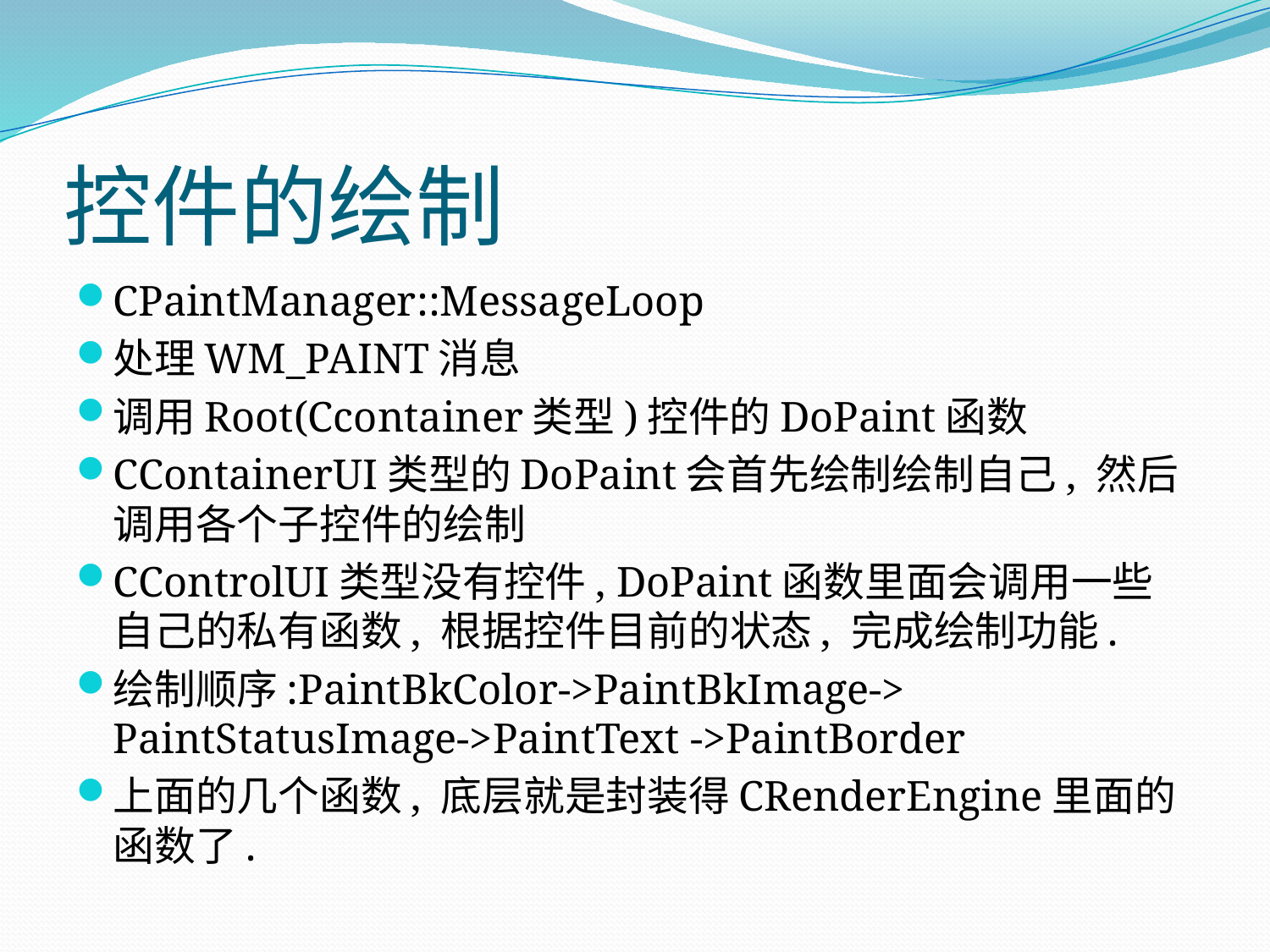

# 控件的绘制
CPaintManager::MessageLoop
处理WM_PAINT消息
调用Root(Ccontainer类型)控件的DoPaint函数
CContainerUI类型的DoPaint会首先绘制绘制自己, 然后调用各个子控件的绘制
CControlUI类型没有控件, DoPaint函数里面会调用一些自己的私有函数, 根据控件目前的状态, 完成绘制功能.
绘制顺序:PaintBkColor->PaintBkImage->     PaintStatusImage->PaintText ->PaintBorder
上面的几个函数, 底层就是封装得CRenderEngine里面的函数了.